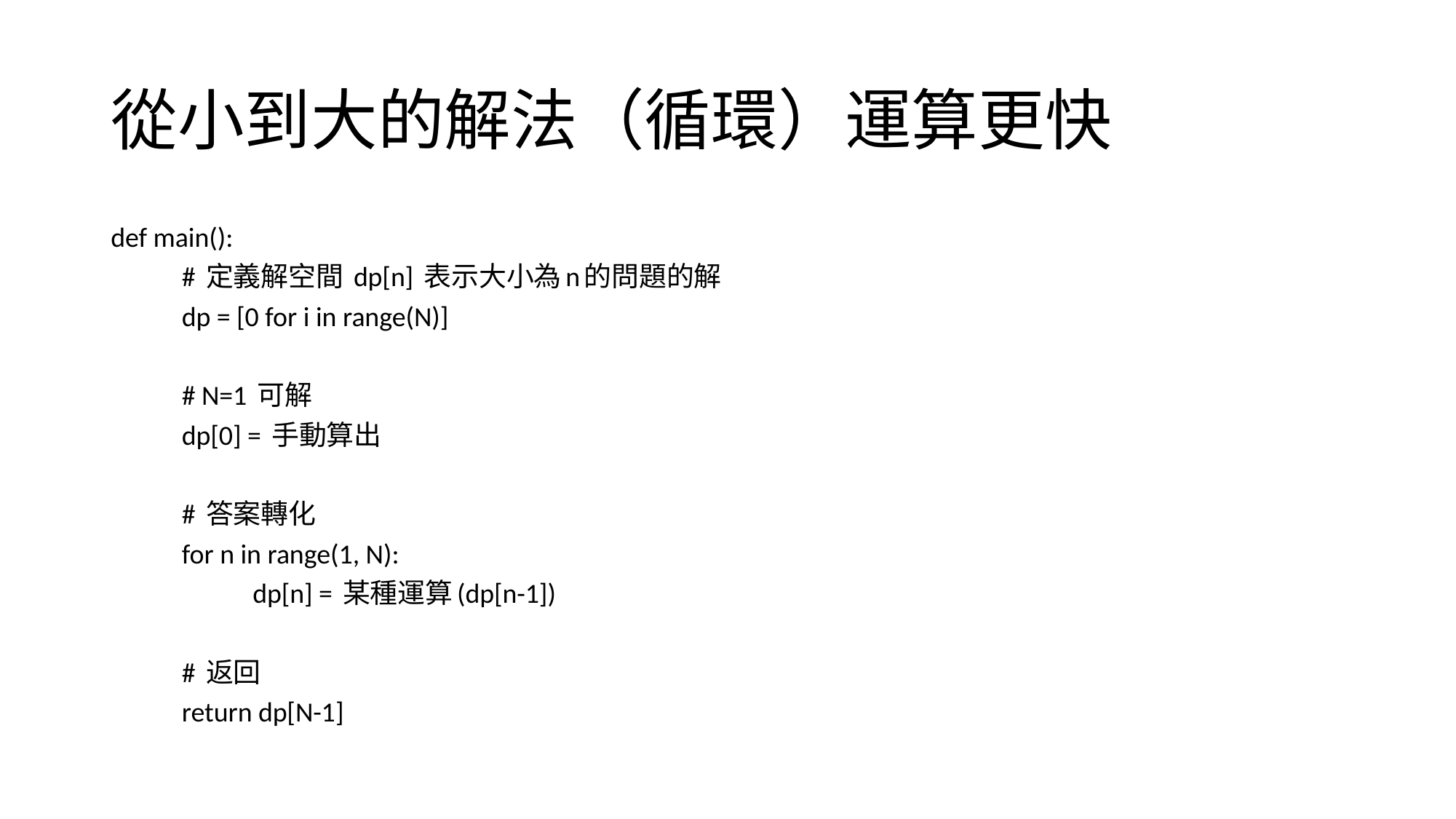

# 從小到大的解法（循環）運算更快
def main():
	# 定義解空間 dp[n] 表示大小為n的問題的解
	dp = [0 for i in range(N)]

	# N=1 可解
	dp[0] = 手動算出

	# 答案轉化
	for n in range(1, N):
		dp[n] = 某種運算(dp[n-1])

	# 返回
	return dp[N-1]